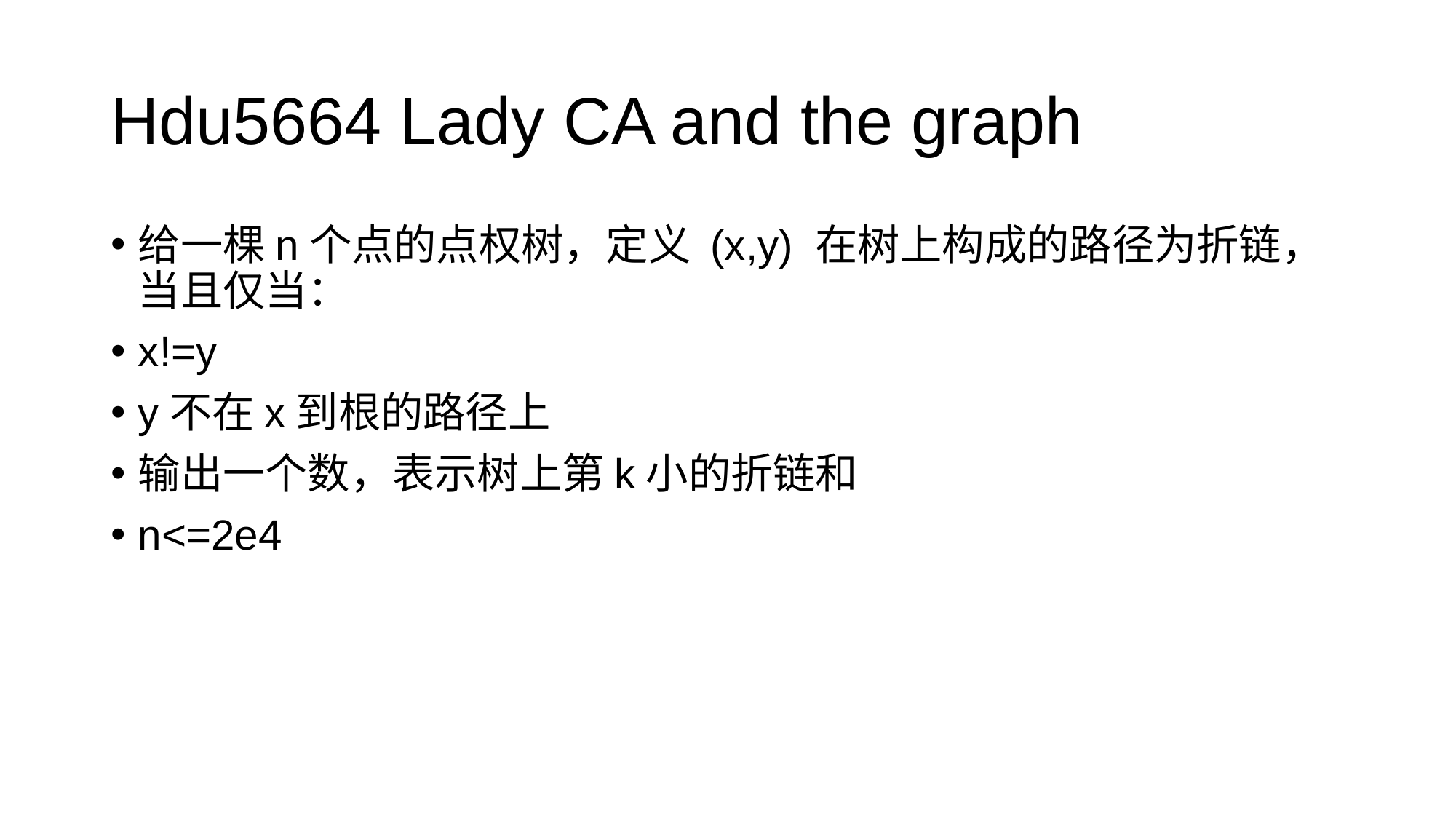

# Hdu5664 Lady CA and the graph
给一棵n个点的点权树，定义 (x,y) 在树上构成的路径为折链，当且仅当：
x!=y
y不在x到根的路径上
输出一个数，表示树上第k小的折链和
n<=2e4